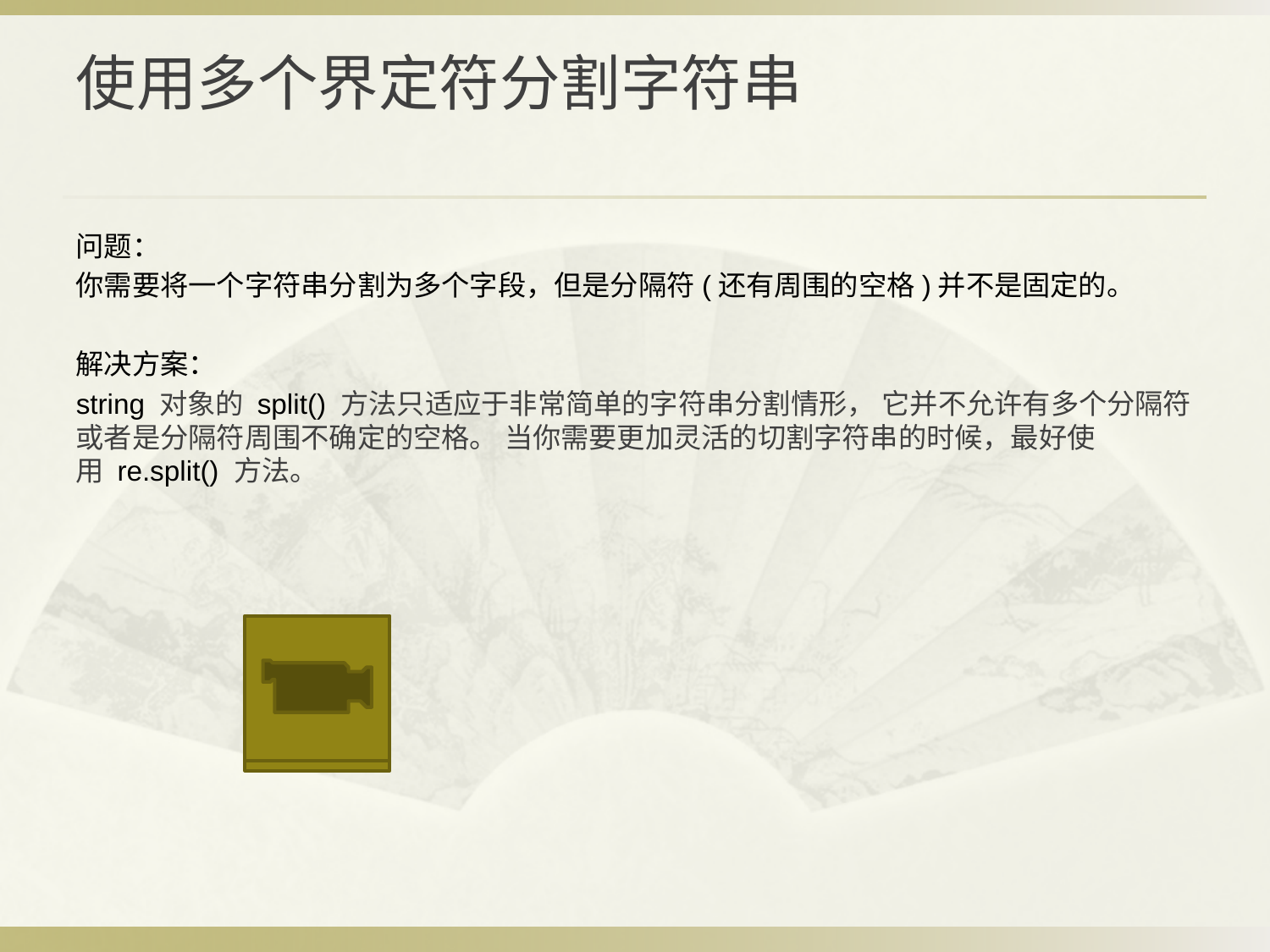

# 使用多个界定符分割字符串
问题：
你需要将一个字符串分割为多个字段，但是分隔符(还有周围的空格)并不是固定的。

解决方案：
string 对象的 split() 方法只适应于非常简单的字符串分割情形， 它并不允许有多个分隔符或者是分隔符周围不确定的空格。 当你需要更加灵活的切割字符串的时候，最好使用 re.split() 方法。